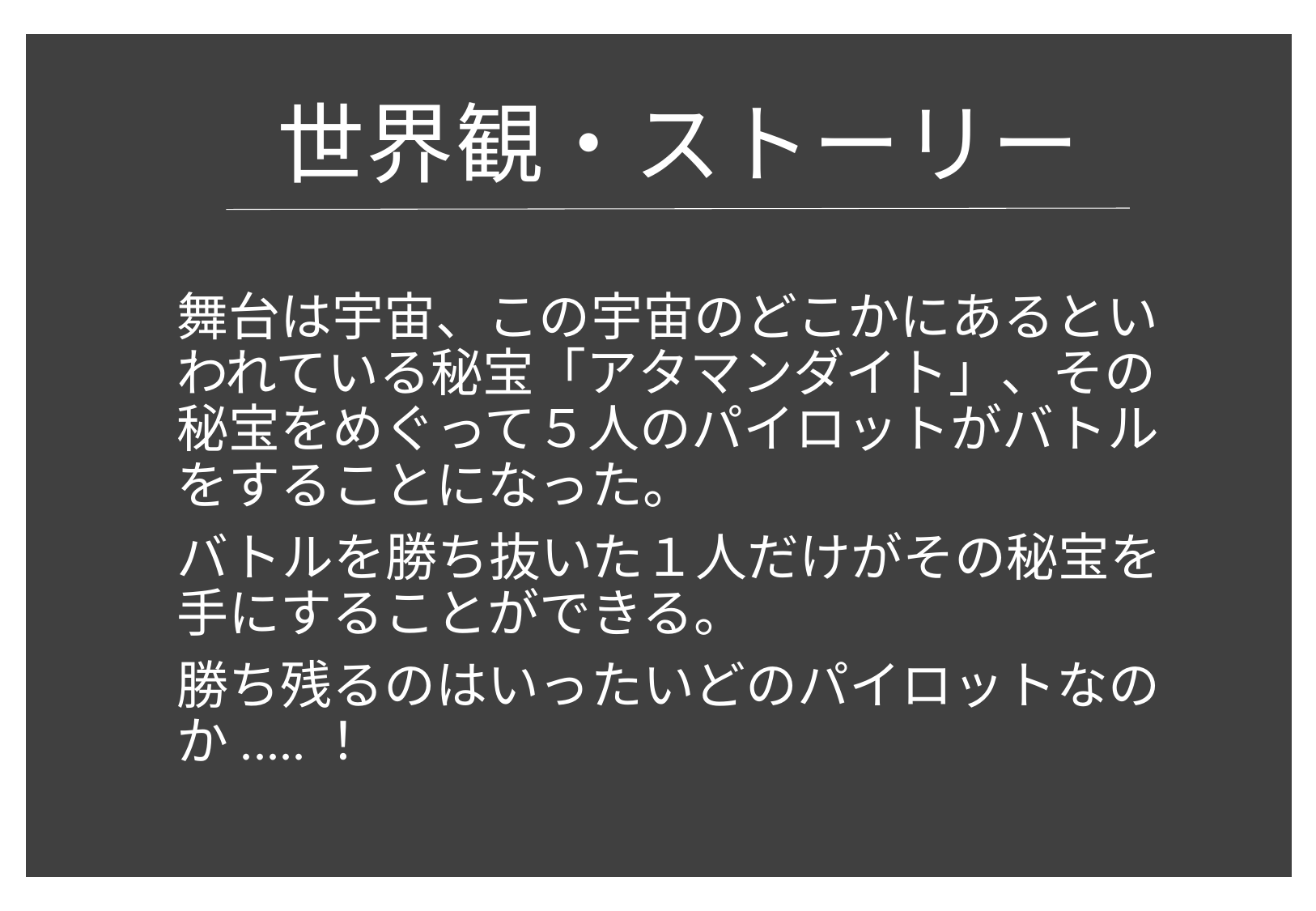

# 世界観・ストーリー
舞台は宇宙、この宇宙のどこかにあるといわれている秘宝「アタマンダイト」、その秘宝をめぐって５人のパイロットがバトルをすることになった。
バトルを勝ち抜いた１人だけがその秘宝を手にすることができる。
勝ち残るのはいったいどのパイロットなのか.....！